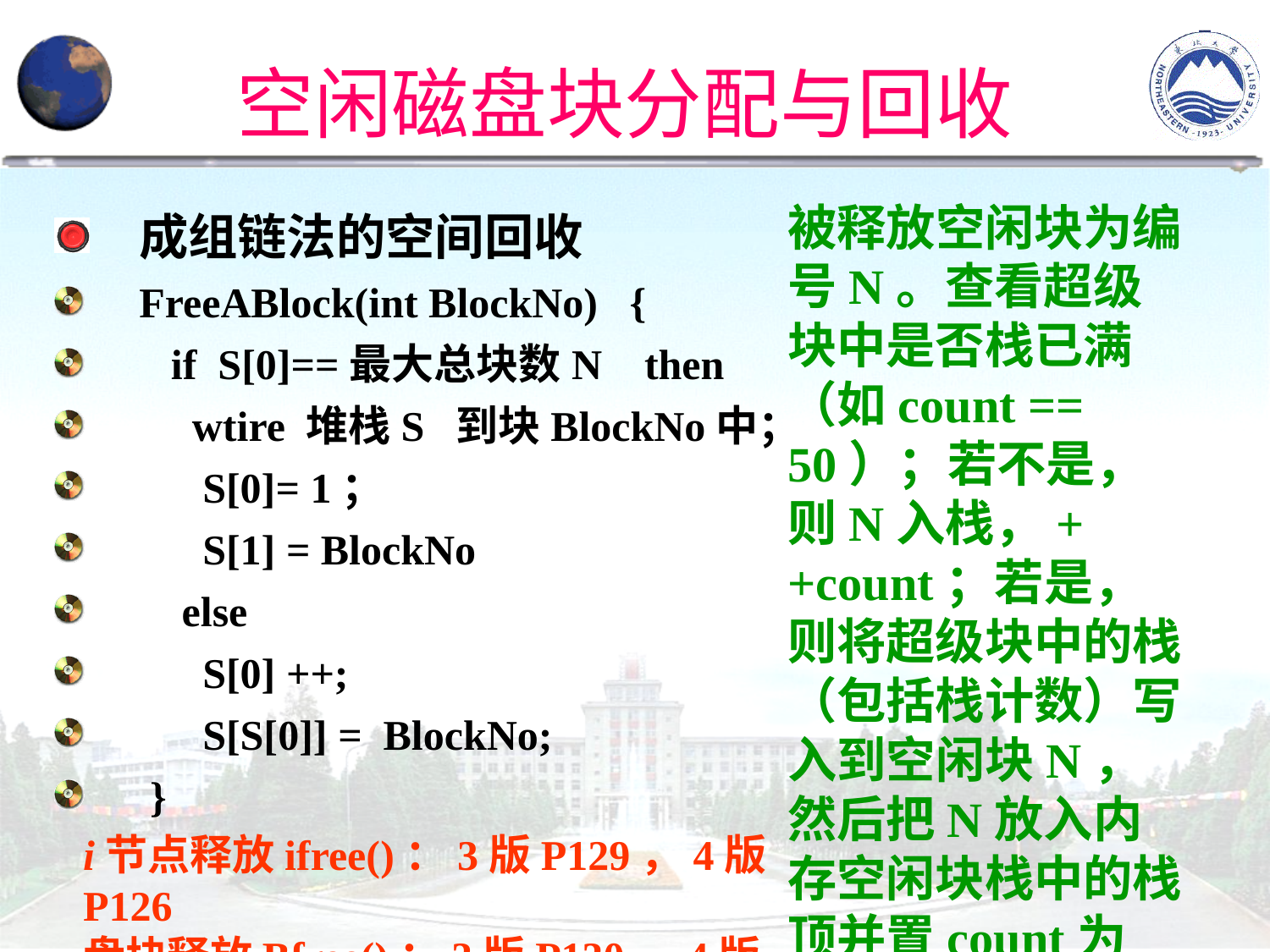

# 空闲磁盘块分配与回收
被释放空闲块为编号N。查看超级块中是否栈已满（如count == 50）；若不是，则N入栈，++count；若是，则将超级块中的栈（包括栈计数）写入到空闲块N，然后把N放入内存空闲块栈中的栈顶并置count为1。
成组链法的空间回收
FreeABlock(int BlockNo)   {
   if  S[0]==最大总块数N    then
     wtire 堆栈S  到块BlockNo中；
      S[0]= 1；
      S[1] = BlockNo
    else
      S[0] ++;
      S[S[0]] =  BlockNo;
 }
i节点释放ifree()：3版P129，4版P126
盘块释放Bfree()：3版P130，4版P128